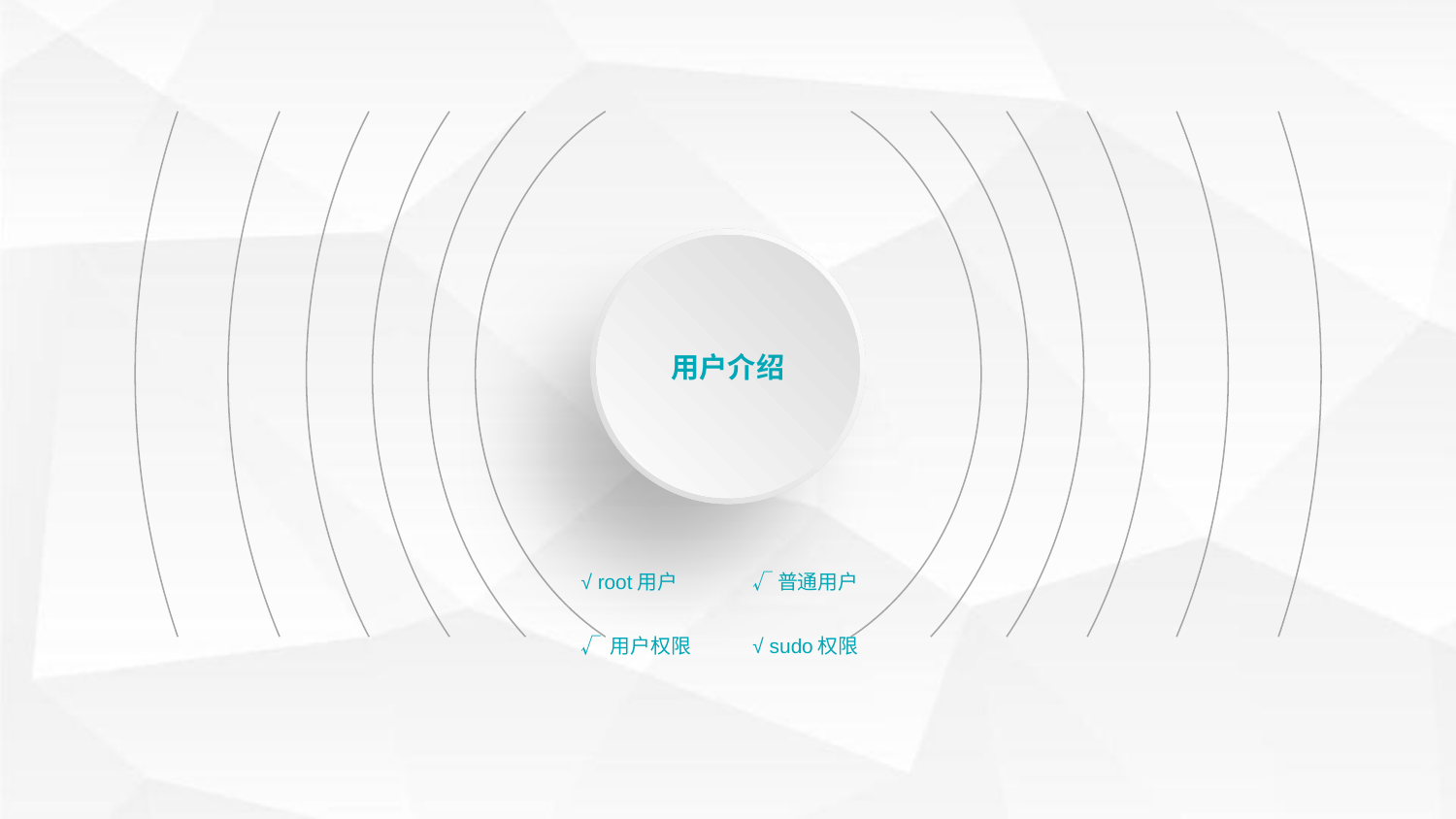

用户介绍
√ root用户
√普通用户
√ 用户权限
√ sudo权限